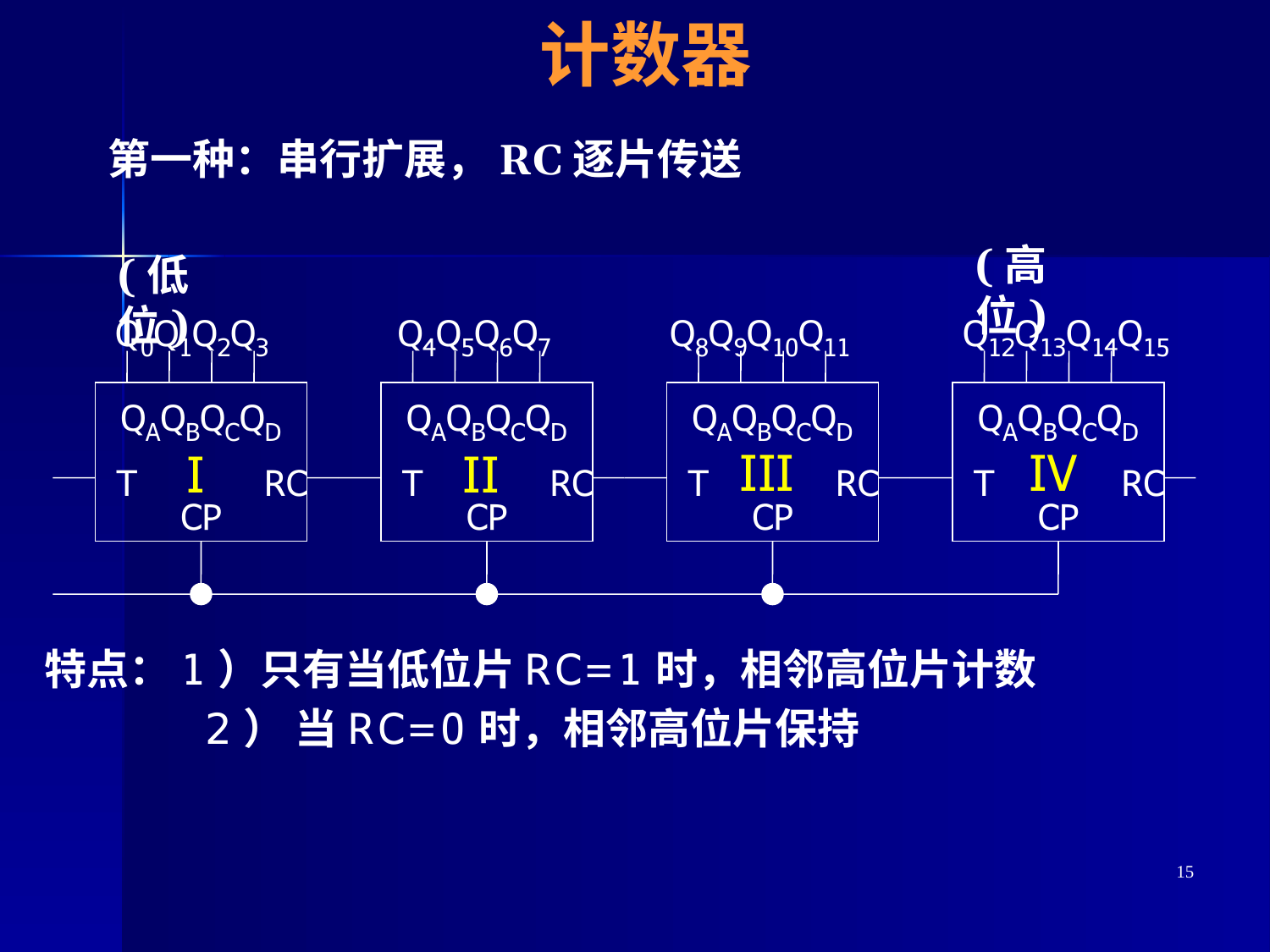

# 计数器
第一种：串行扩展，RC逐片传送
(高位)
(低位)
Q0Q1Q2Q3
Q4Q5Q6Q7
Q8Q9Q10Q11
Q12Q13Q14Q15

QAQBQCQD
T
RC

CP

QAQBQCQD
T
RC

CP

QAQBQCQD
T
RC

CP

QAQBQCQD
T
RC

CP
III
IV
I
II

特点：1）只有当低位片RC=1时，相邻高位片计数
             2） 当RC=0时，相邻高位片保持
15